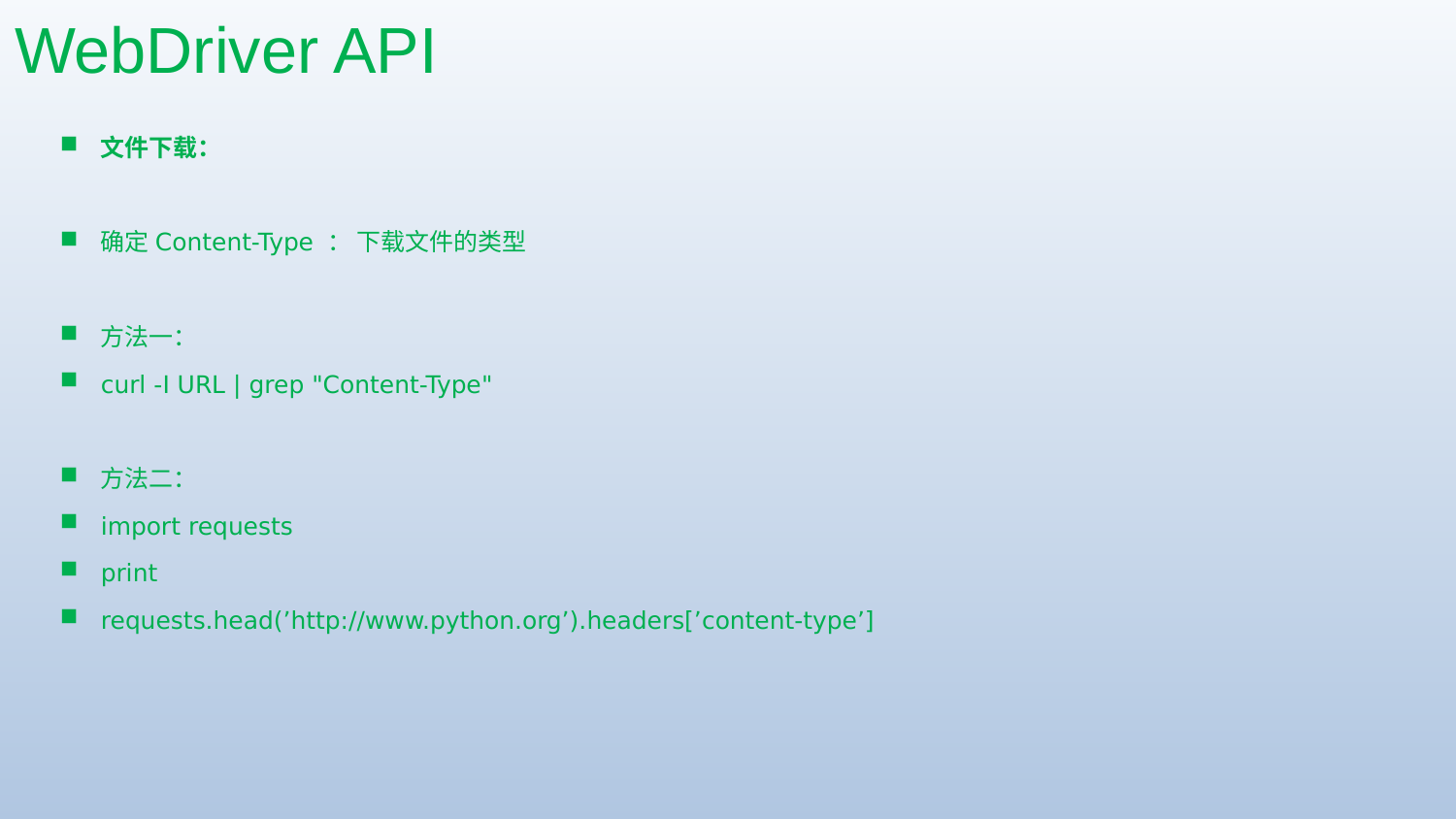

# WebDriver API
文件下载：

确定Content-Type ： 下载文件的类型

方法一：
curl -I URL | grep "Content-Type"

方法二：
import requests
print
requests.head(’http://www.python.org’).headers[’content-type’]